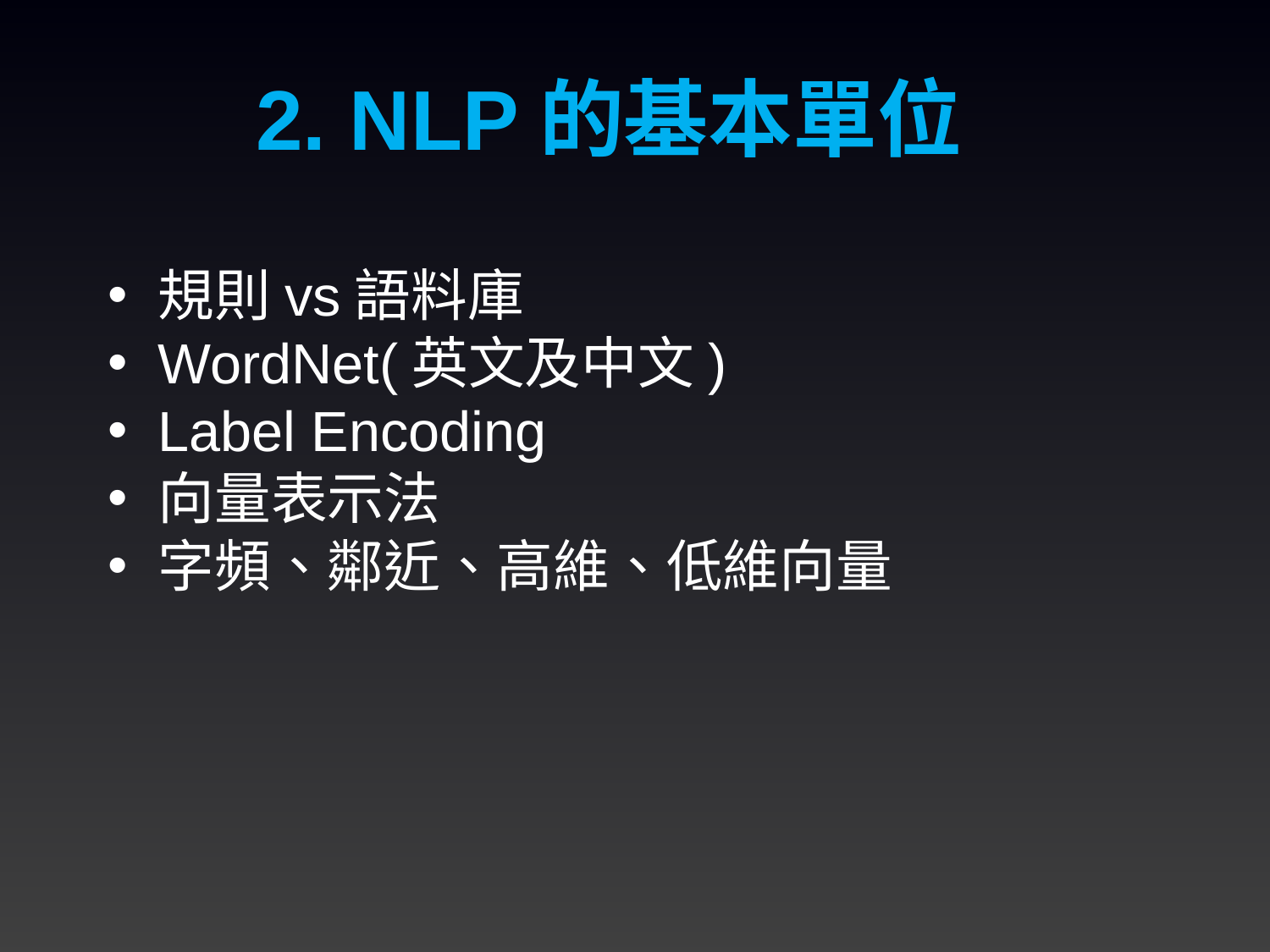

2. NLP的基本單位
規則vs語料庫
WordNet(英文及中文)
Label Encoding
向量表示法
字頻、鄰近、高維、低維向量